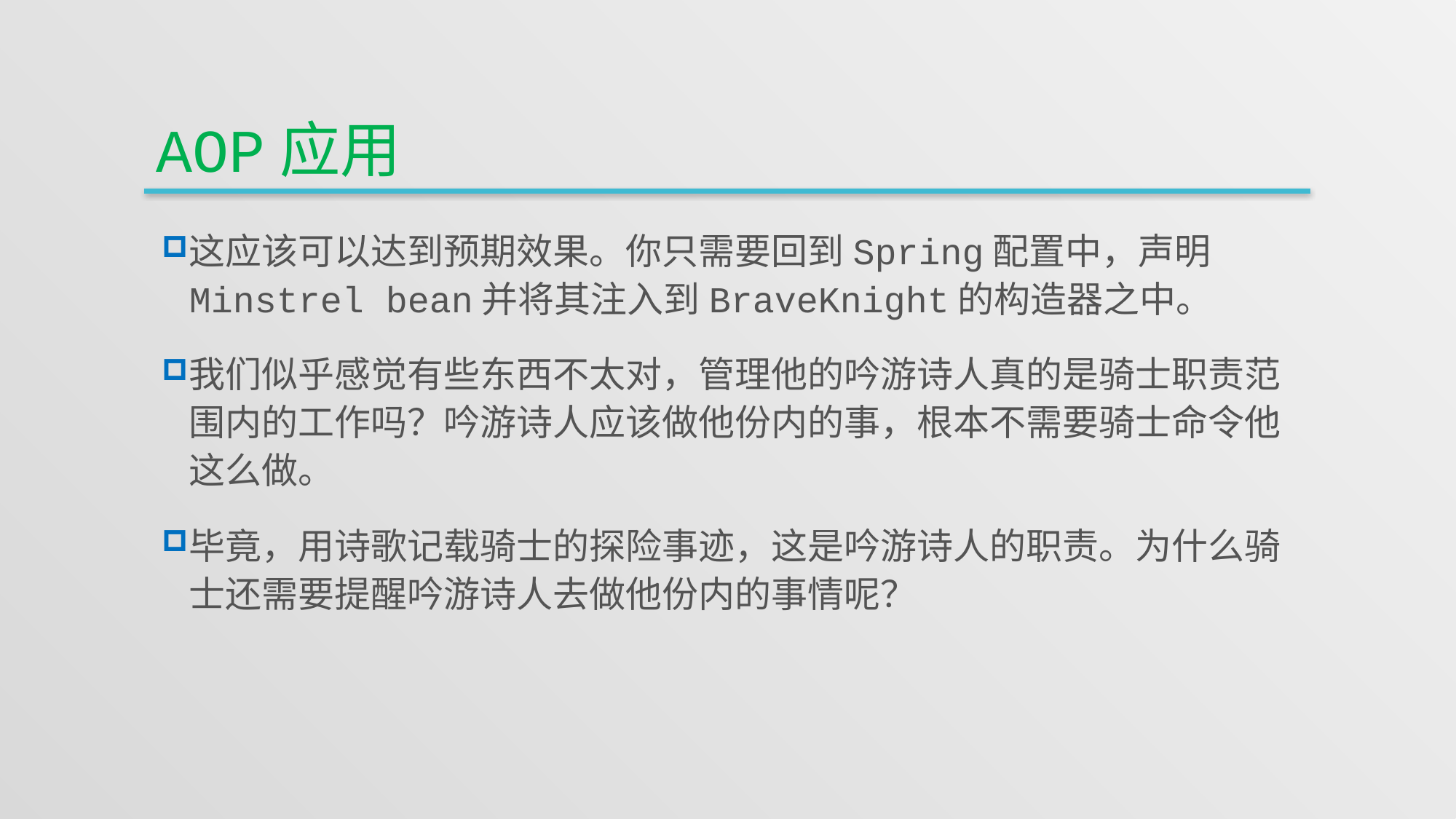

# AOP应用
这应该可以达到预期效果。你只需要回到Spring配置中，声明Minstrel bean并将其注入到BraveKnight的构造器之中。
我们似乎感觉有些东西不太对，管理他的吟游诗人真的是骑士职责范围内的工作吗？吟游诗人应该做他份内的事，根本不需要骑士命令他这么做。
毕竟，用诗歌记载骑士的探险事迹，这是吟游诗人的职责。为什么骑士还需要提醒吟游诗人去做他份内的事情呢？